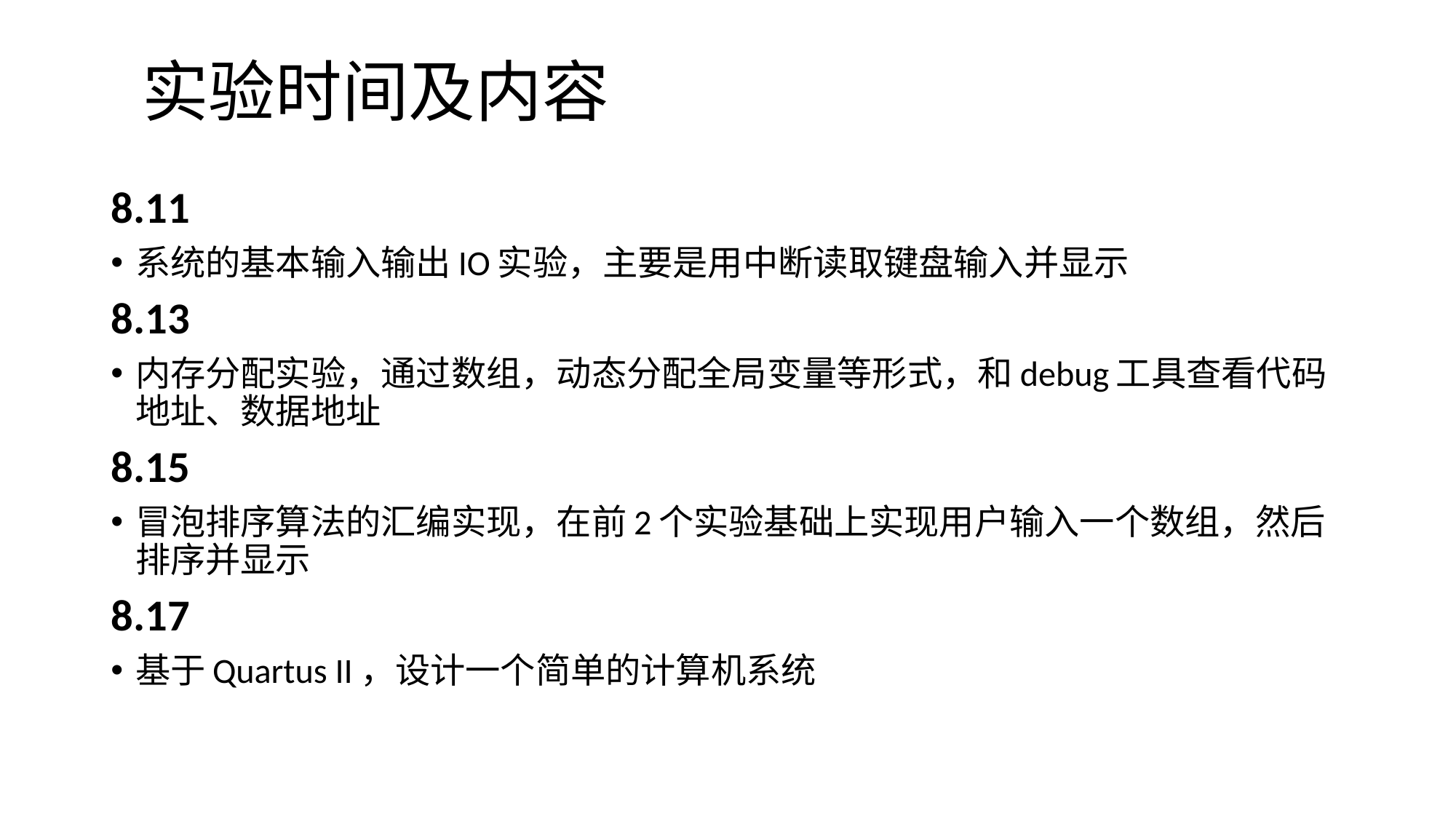

# 实验时间及内容
8.11
系统的基本输入输出IO实验，主要是用中断读取键盘输入并显示
8.13
内存分配实验，通过数组，动态分配全局变量等形式，和debug工具查看代码地址、数据地址
8.15
冒泡排序算法的汇编实现，在前2个实验基础上实现用户输入一个数组，然后排序并显示
8.17
基于Quartus II，设计一个简单的计算机系统